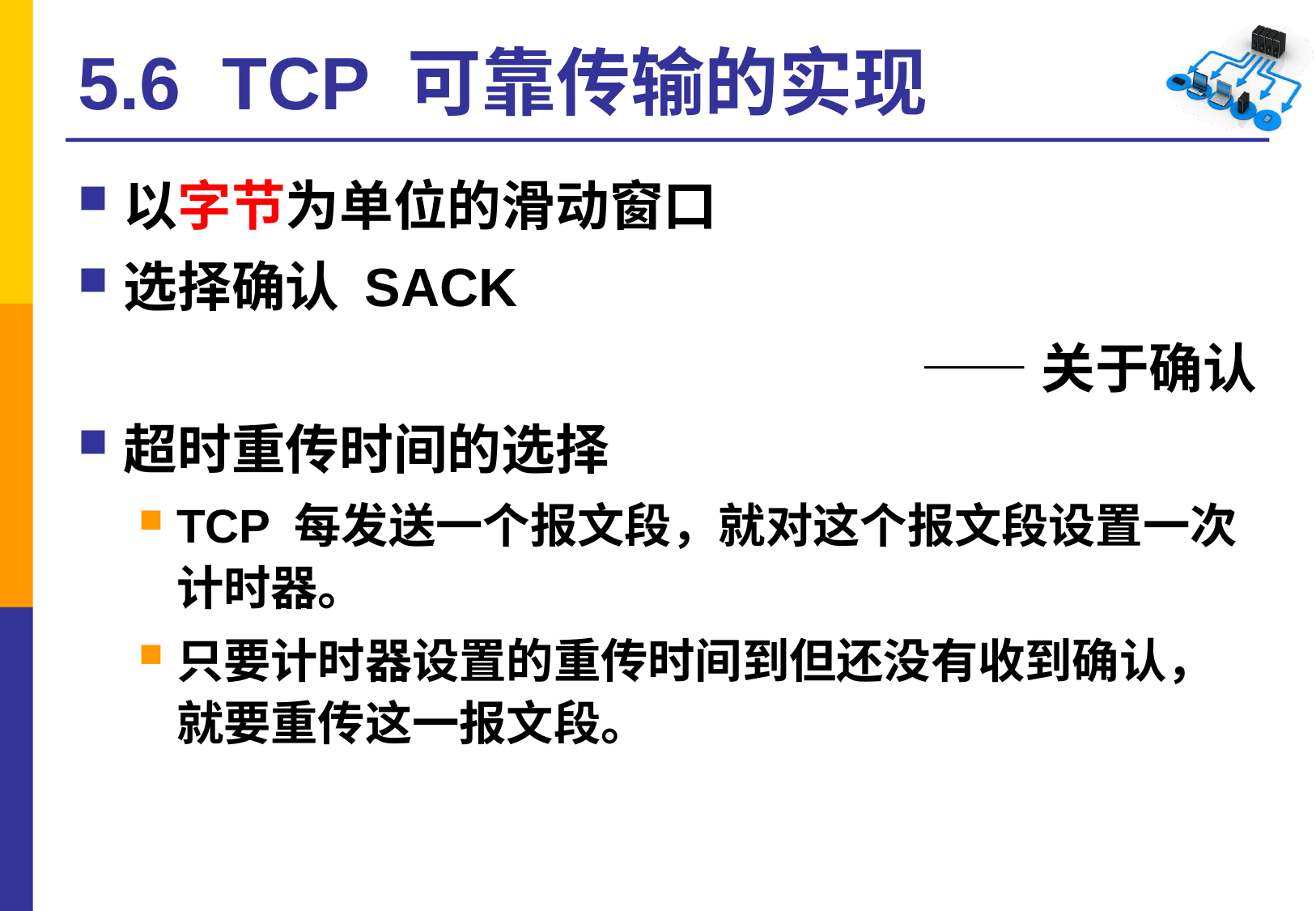

# 5.6  TCP 可靠传输的实现
以字节为单位的滑动窗口
选择确认 SACK
——关于确认
超时重传时间的选择
TCP 每发送一个报文段，就对这个报文段设置一次计时器。
只要计时器设置的重传时间到但还没有收到确认，就要重传这一报文段。